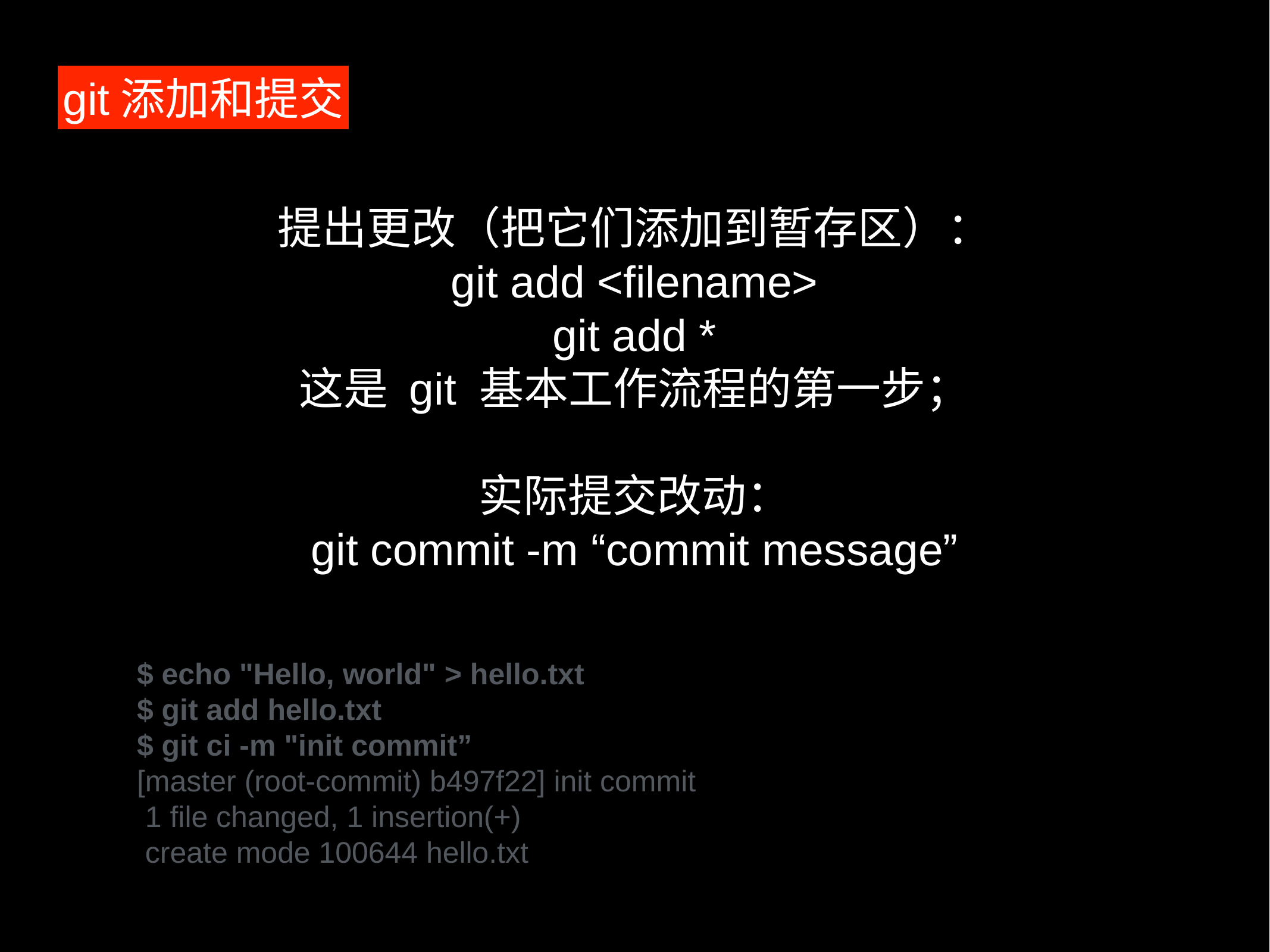

git添加和提交
提出更改（把它们添加到暂存区）：
git add <filename>
git add *
这是 git 基本工作流程的第一步；

实际提交改动：
git commit -m “commit message”
$ echo "Hello, world" > hello.txt
$ git add hello.txt
$ git ci -m "init commit”
[master (root-commit) b497f22] init commit
 1 file changed, 1 insertion(+)
 create mode 100644 hello.txt